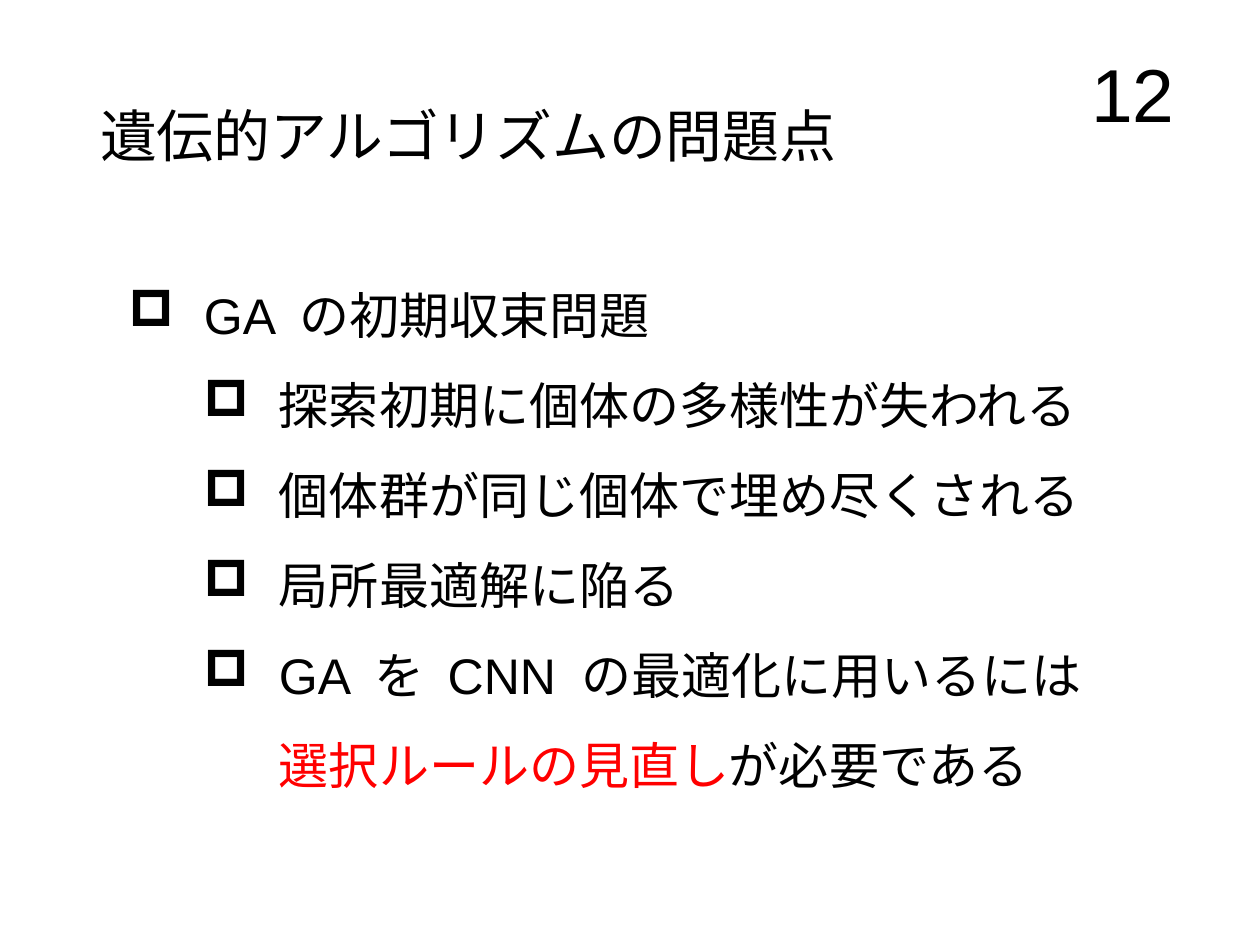

# 遺伝的アルゴリズムの問題点
12
GA の初期収束問題
探索初期に個体の多様性が失われる
個体群が同じ個体で埋め尽くされる
局所最適解に陥る
GA を CNN の最適化に用いるには
選択ルールの見直しが必要である